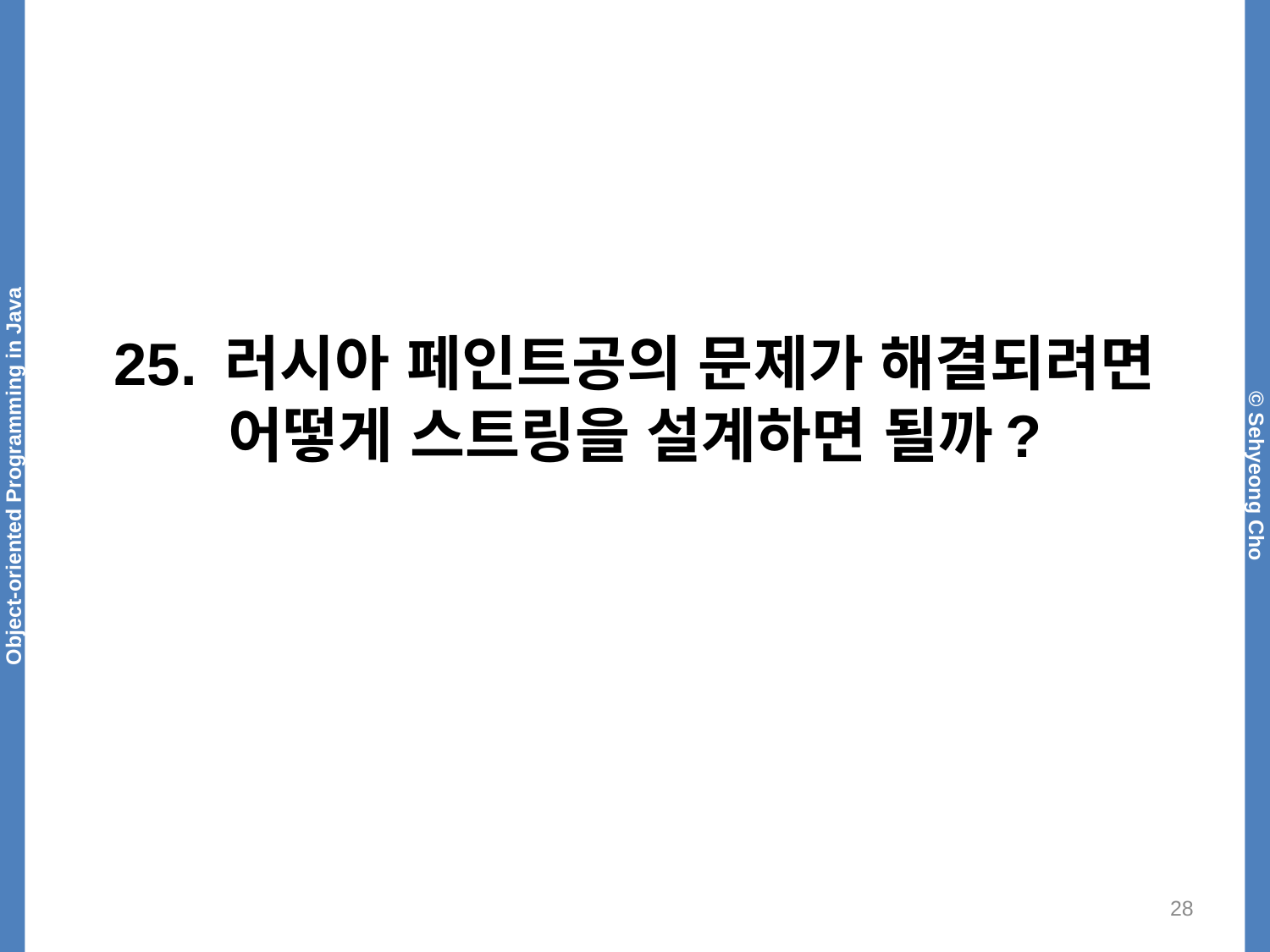

# 25. 러시아 페인트공의 문제가 해결되려면 어떻게 스트링을 설계하면 될까?

28